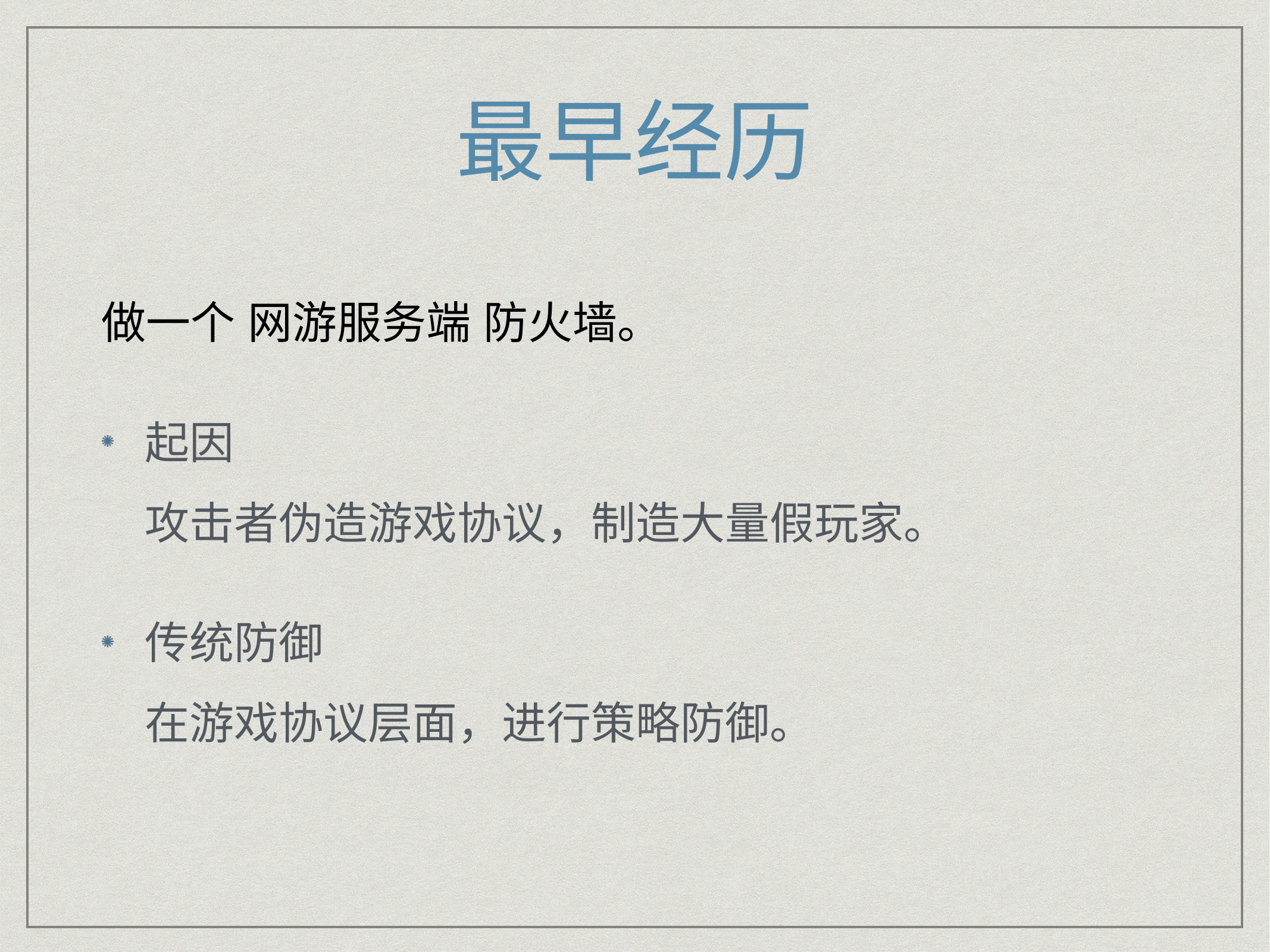

# 最早经历
做一个 网游服务端 防火墙。
起因
攻击者伪造游戏协议，制造大量假玩家。
传统防御
在游戏协议层面，进行策略防御。